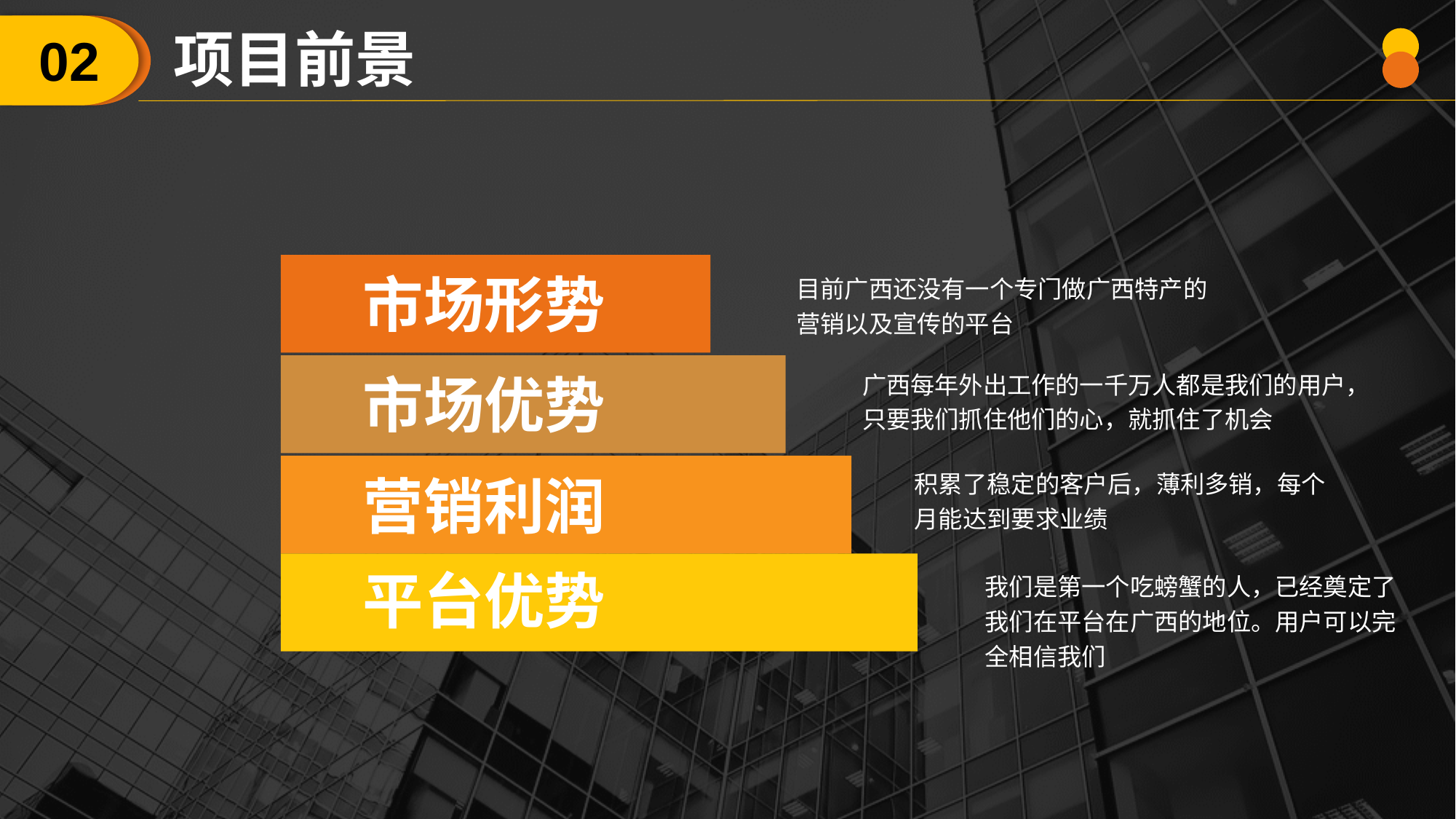

项目前景
02

市场形势
目前广西还没有一个专门做广西特产的营销以及宣传的平台

广西每年外出工作的一千万人都是我们的用户，只要我们抓住他们的心，就抓住了机会
市场优势

积累了稳定的客户后，薄利多销，每个月能达到要求业绩
营销利润

平台优势
我们是第一个吃螃蟹的人，已经奠定了我们在平台在广西的地位。用户可以完全相信我们